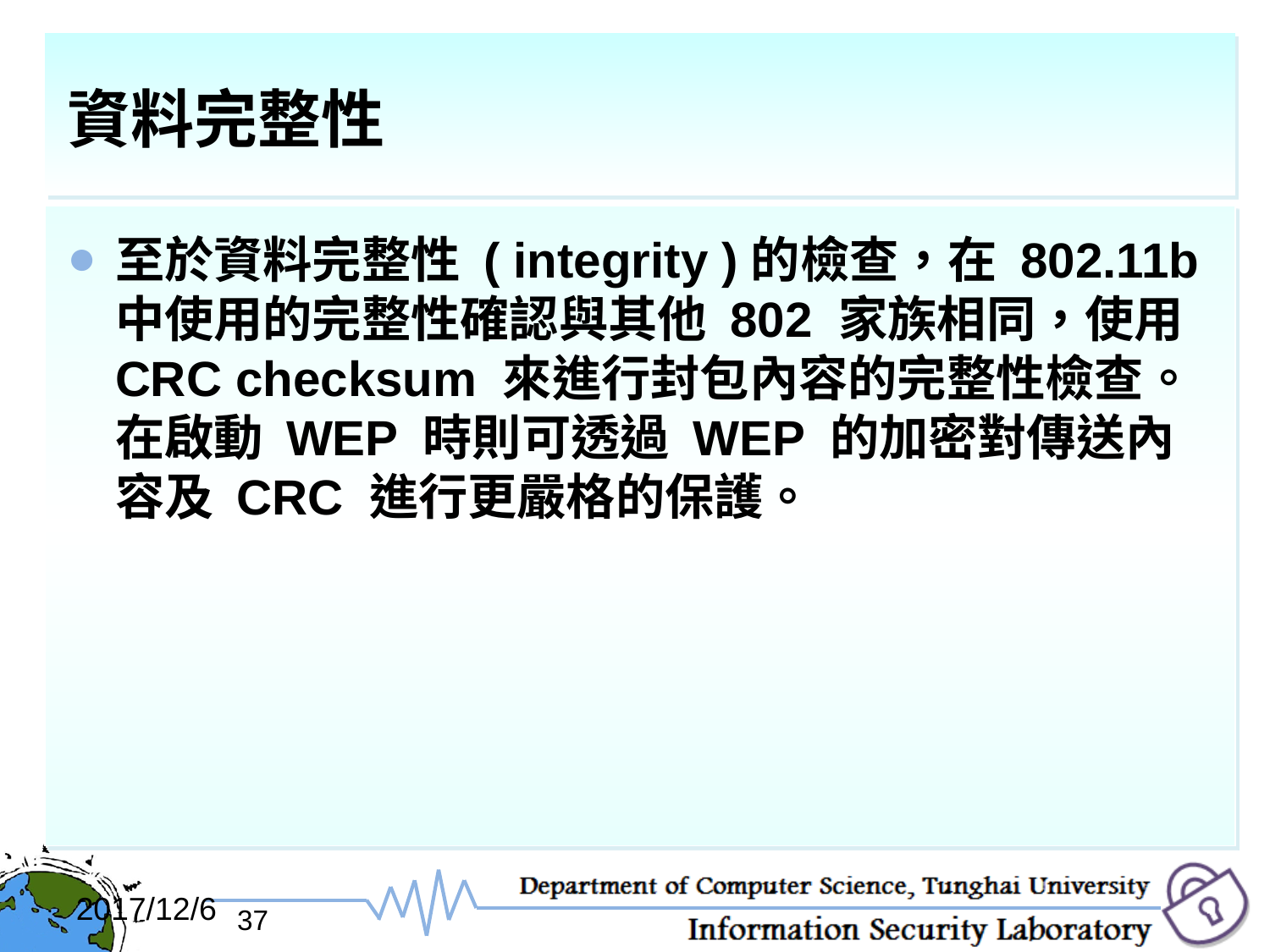

# 資料完整性
至於資料完整性 ( integrity )的檢查，在 802.11b 中使用的完整性確認與其他 802 家族相同，使用 CRC checksum 來進行封包內容的完整性檢查。在啟動 WEP 時則可透過 WEP 的加密對傳送內容及 CRC 進行更嚴格的保護。
2017/12/6
37